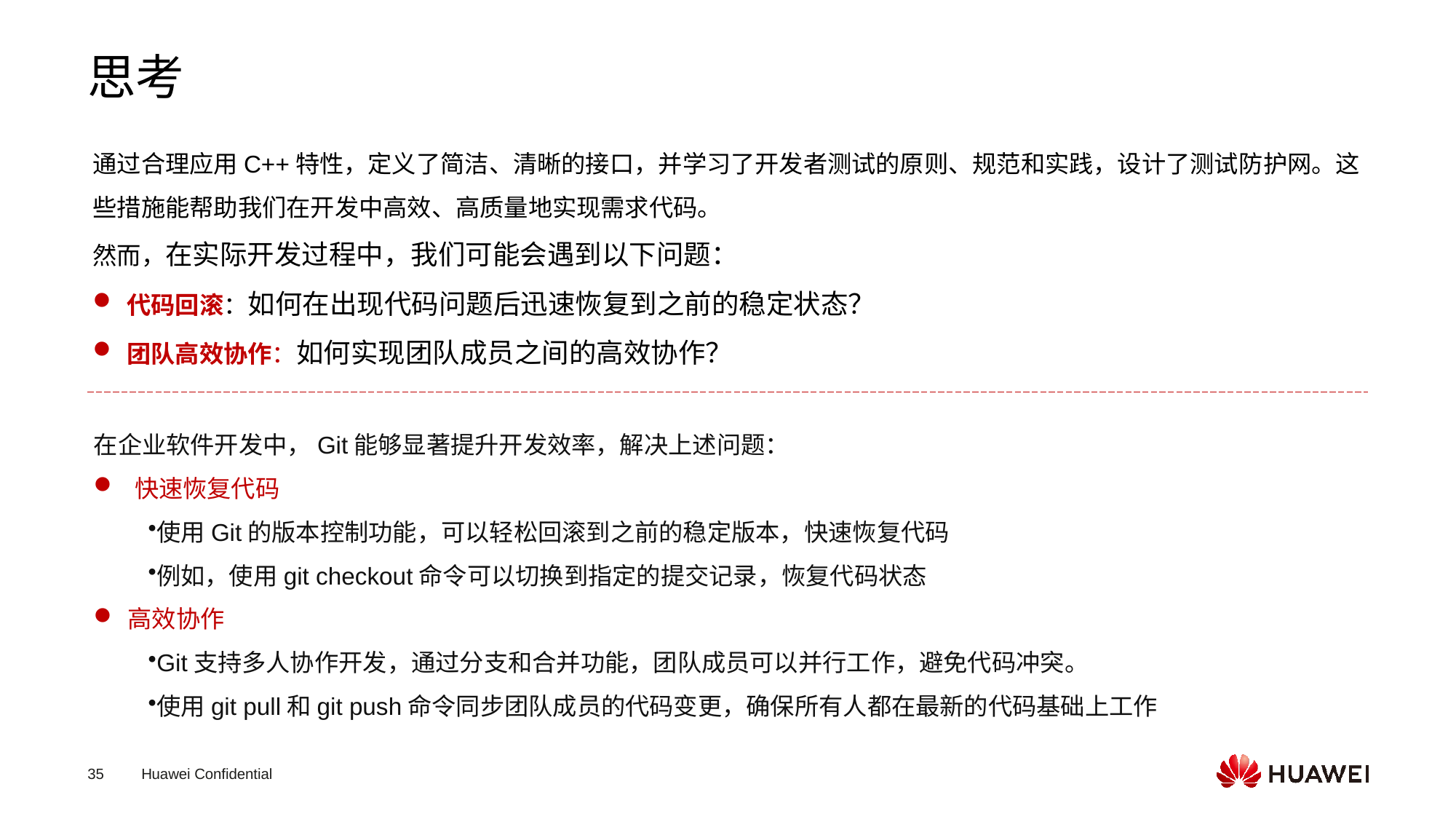

# 思考
通过合理应用C++特性，定义了简洁、清晰的接口，并学习了开发者测试的原则、规范和实践，设计了测试防护网。这些措施能帮助我们在开发中高效、高质量地实现需求代码。
然而，在实际开发过程中，我们可能会遇到以下问题：
代码回滚：如何在出现代码问题后迅速恢复到之前的稳定状态？
团队高效协作：如何实现团队成员之间的高效协作？
在企业软件开发中，Git能够显著提升开发效率，解决上述问题：
快速恢复代码
使用Git的版本控制功能，可以轻松回滚到之前的稳定版本，快速恢复代码
例如，使用git checkout命令可以切换到指定的提交记录，恢复代码状态
高效协作
Git支持多人协作开发，通过分支和合并功能，团队成员可以并行工作，避免代码冲突。
使用git pull和git push命令同步团队成员的代码变更，确保所有人都在最新的代码基础上工作